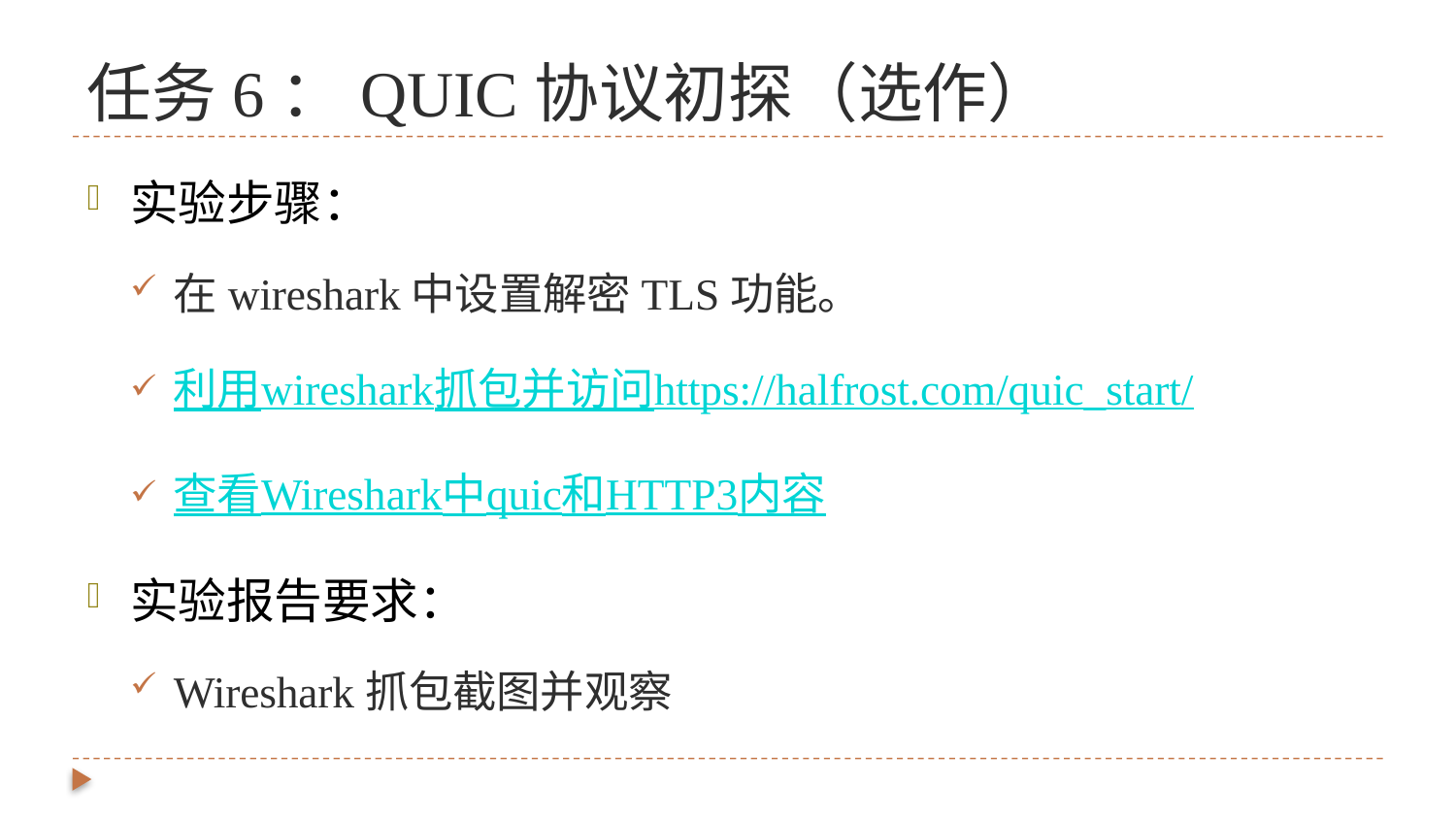

# 任务6：QUIC协议初探（选作）
实验步骤：
在wireshark中设置解密TLS功能。
利用wireshark抓包并访问https://halfrost.com/quic_start/
查看Wireshark中quic和HTTP3内容
实验报告要求：
Wireshark抓包截图并观察